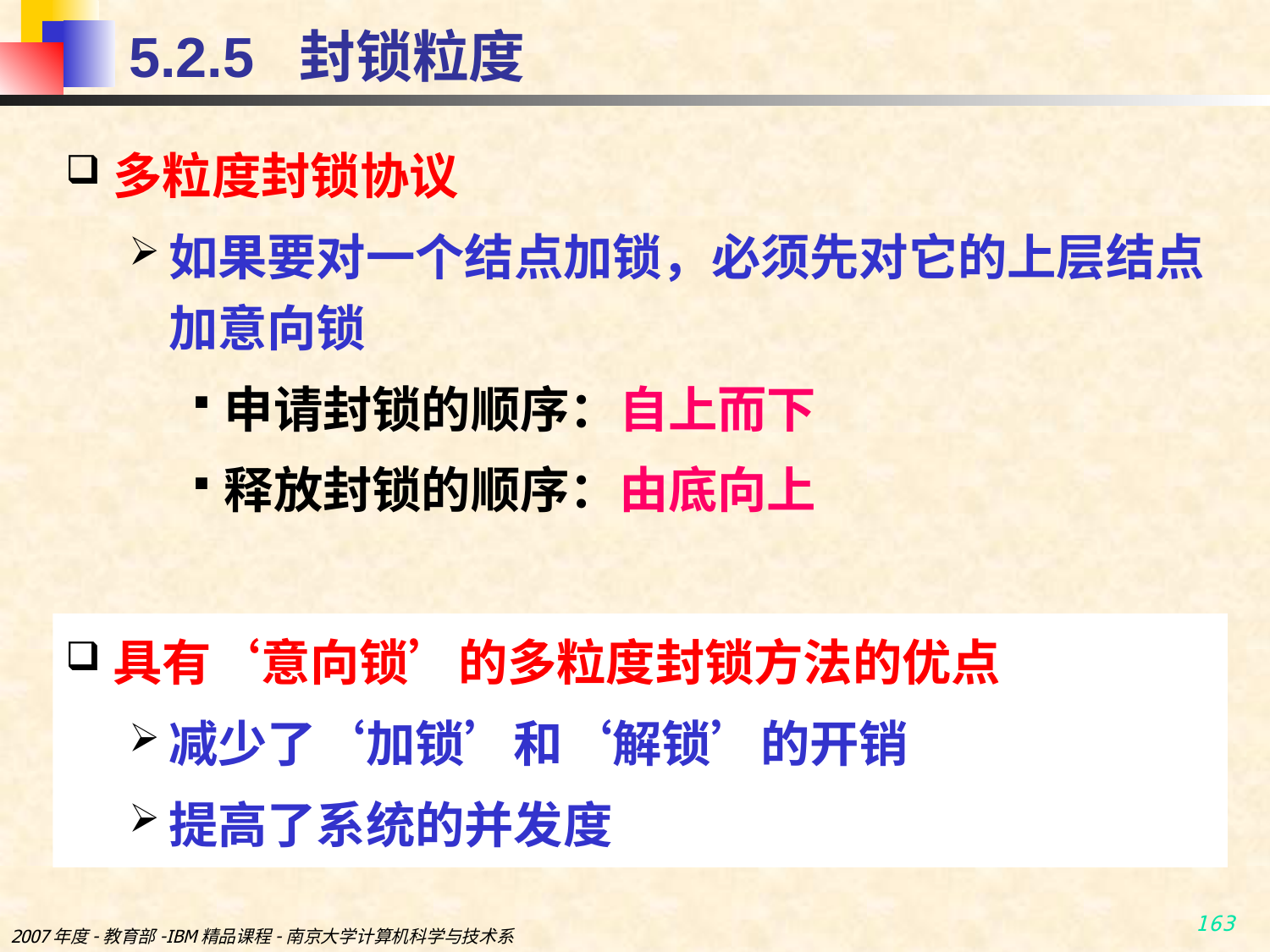

# 5.2.5  封锁粒度
多粒度封锁协议
如果要对一个结点加锁，必须先对它的上层结点加意向锁
申请封锁的顺序：自上而下
释放封锁的顺序：由底向上
具有‘意向锁’的多粒度封锁方法的优点
减少了‘加锁’和‘解锁’的开销
提高了系统的并发度
163